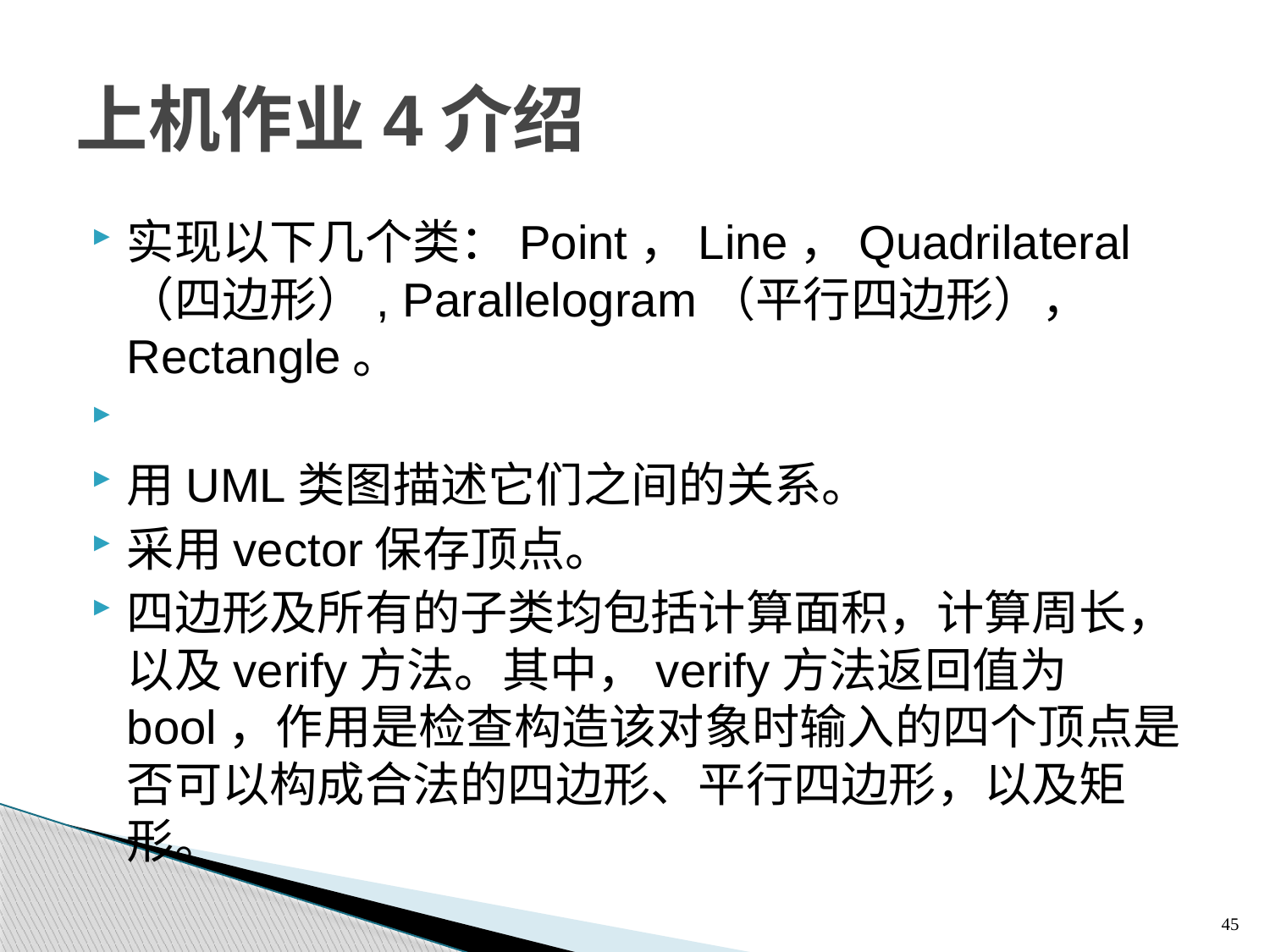

# 上机作业4介绍
实现以下几个类：Point，Line，Quadrilateral（四边形）, Parallelogram（平行四边形）， Rectangle。

用UML类图描述它们之间的关系。
采用vector保存顶点。
四边形及所有的子类均包括计算面积，计算周长，以及verify方法。其中，verify方法返回值为bool，作用是检查构造该对象时输入的四个顶点是否可以构成合法的四边形、平行四边形，以及矩形。
45